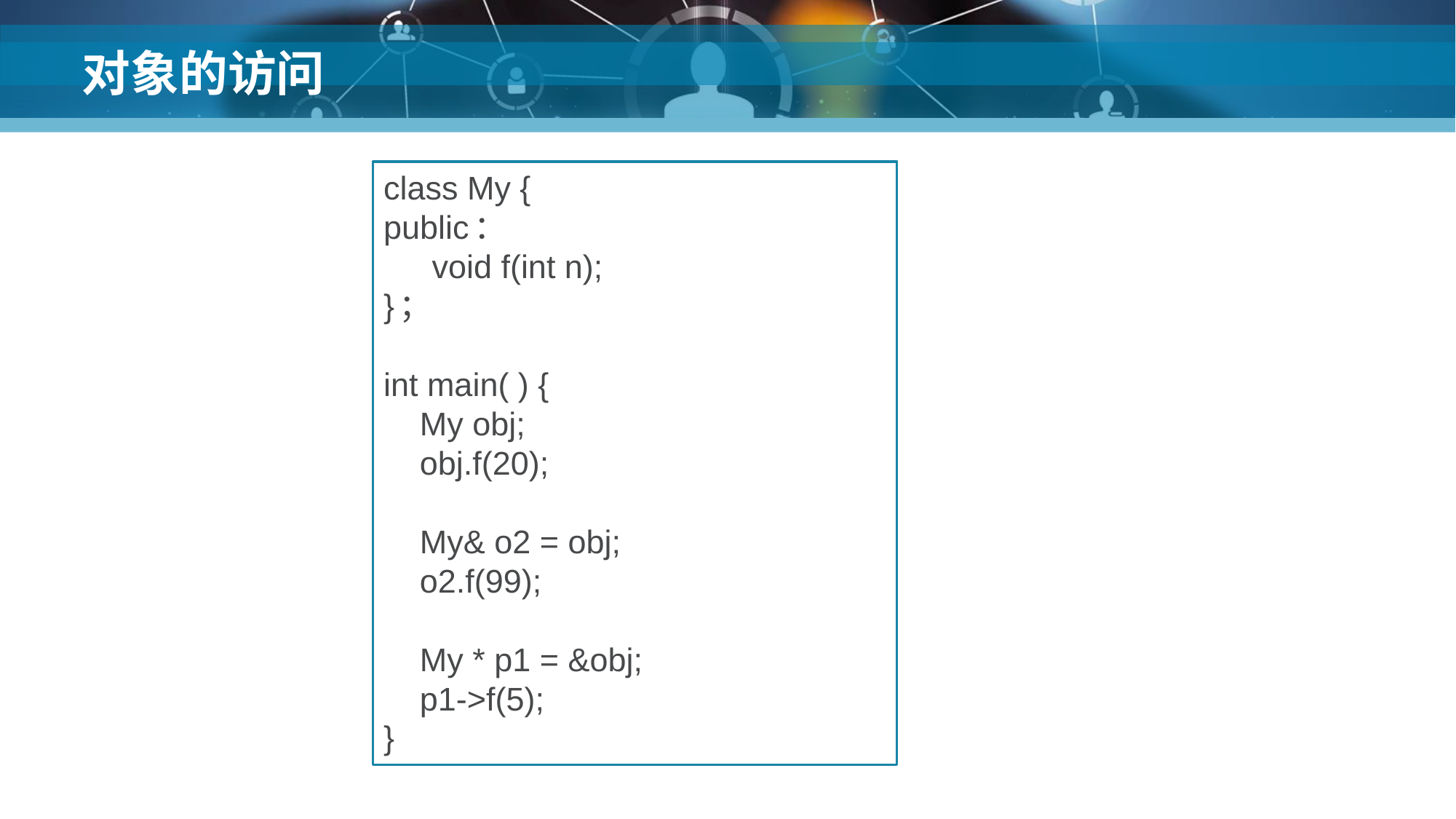

# 对象的访问
class My {
public：
      void f(int n);
}；

int main( ) {
    My obj;
    obj.f(20);
    My& o2 = obj;
    o2.f(99);
    My * p1 = &obj;
    p1->f(5);
}